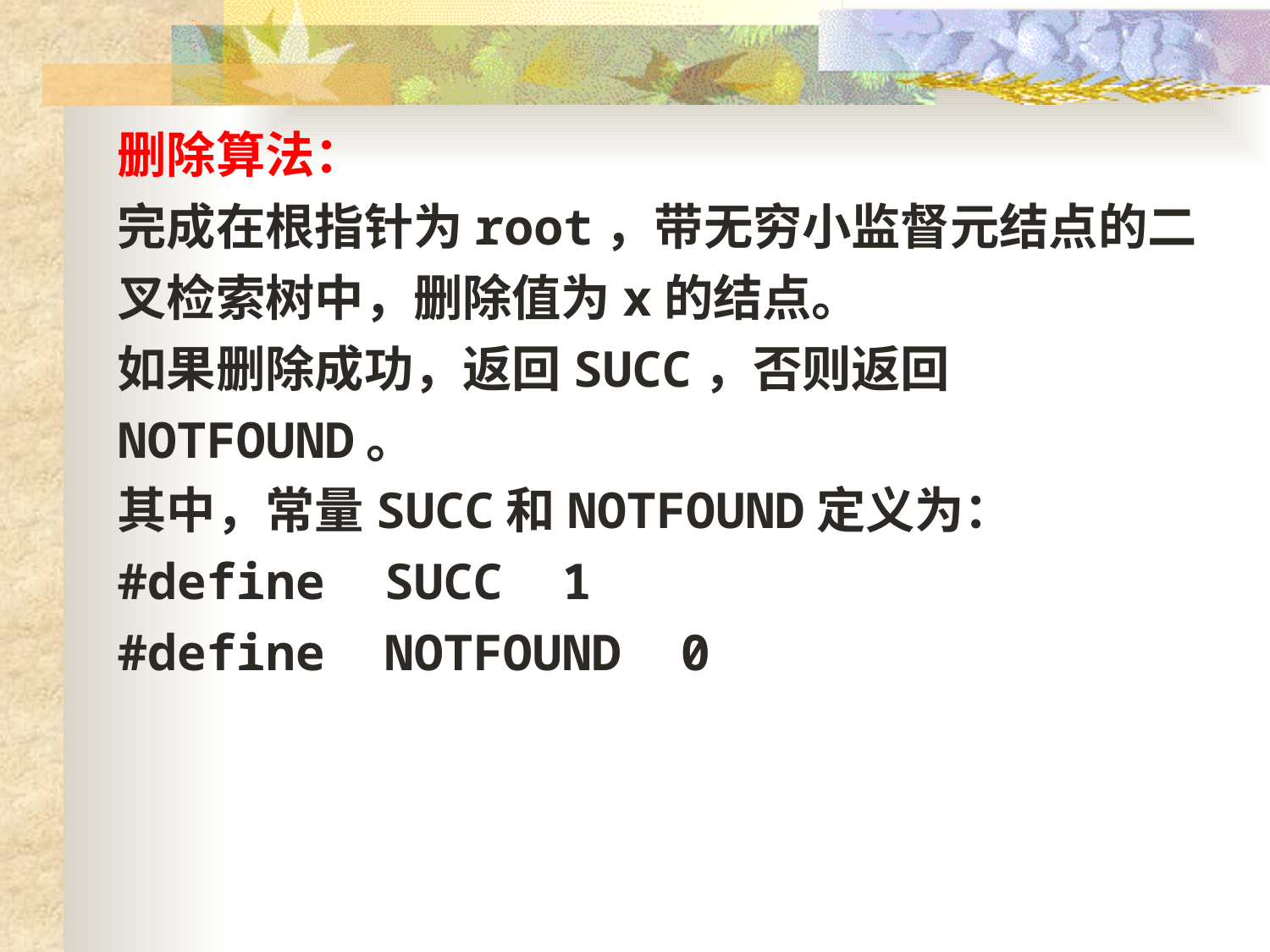

删除算法：
完成在根指针为root，带无穷小监督元结点的二叉检索树中，删除值为x的结点。
如果删除成功，返回SUCC，否则返回NOTFOUND。
其中，常量SUCC和NOTFOUND定义为：
#define  SUCC  1
#define  NOTFOUND  0